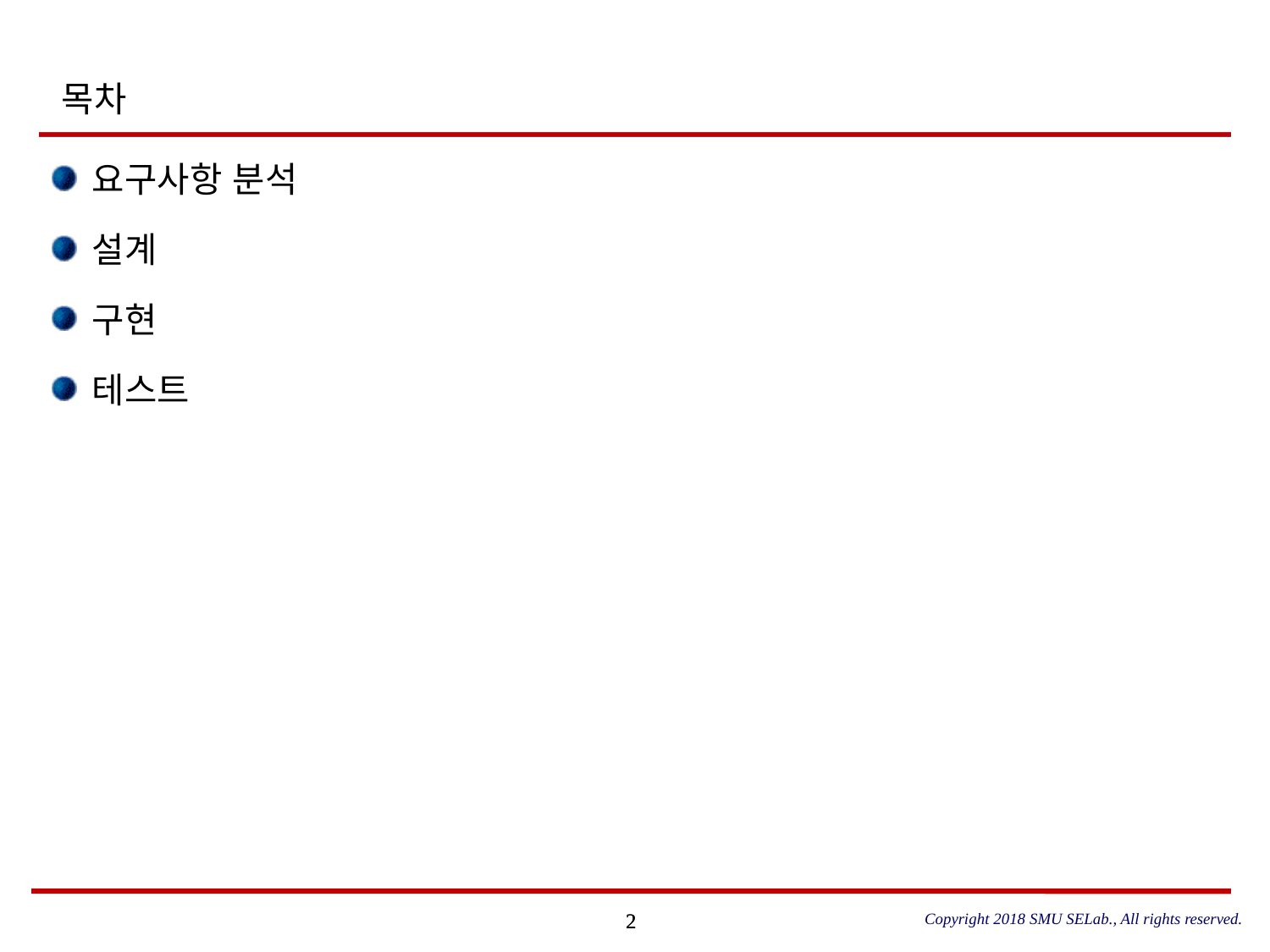

# 목차
요구사항 분석
설계
구현
테스트
Copyright 2018 SMU SELab., All rights reserved.